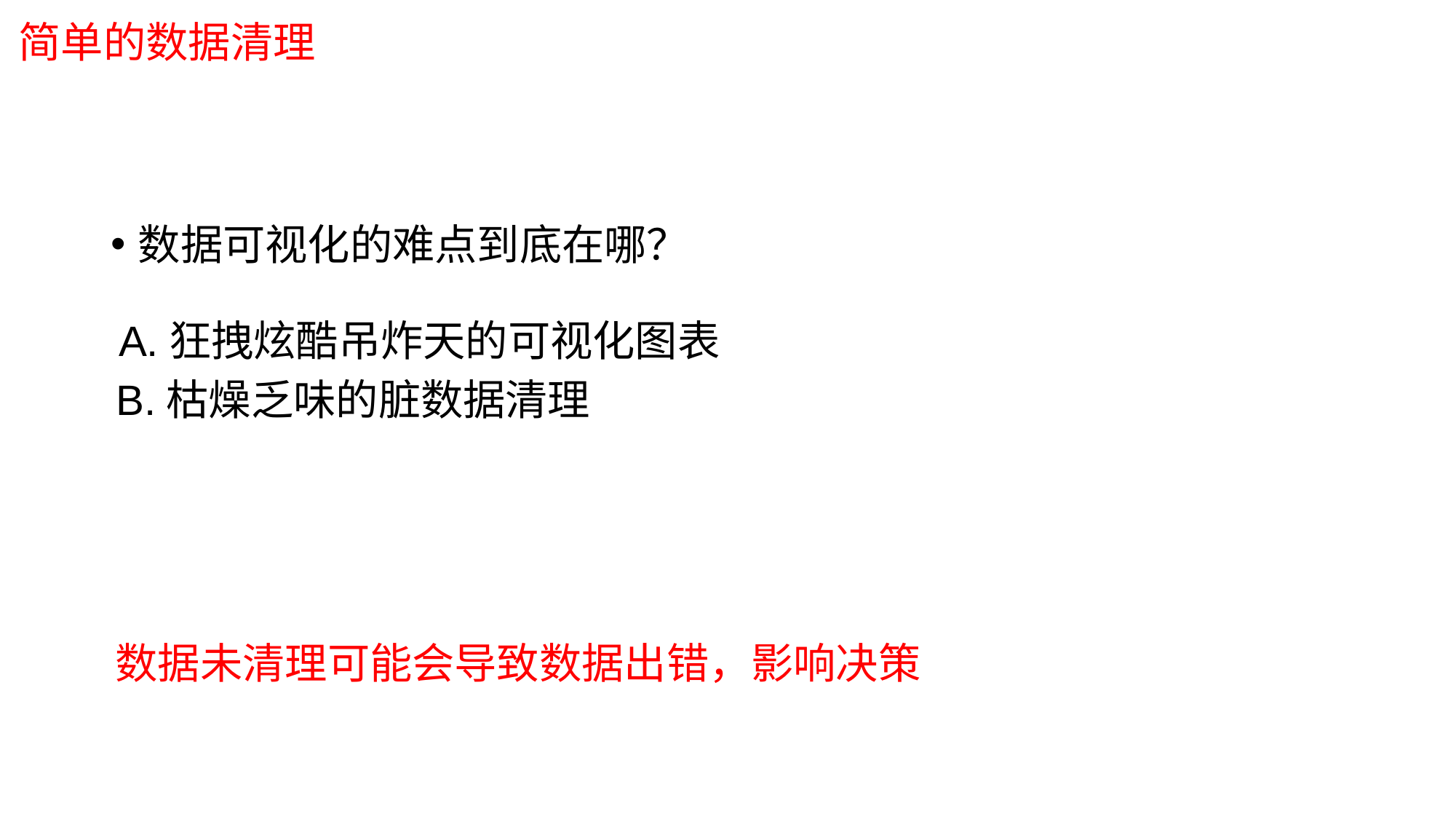

简单的数据清理
数据可视化的难点到底在哪？

A.狂拽炫酷吊炸天的可视化图表

B.枯燥乏味的脏数据清理

数据未清理可能会导致数据出错，影响决策